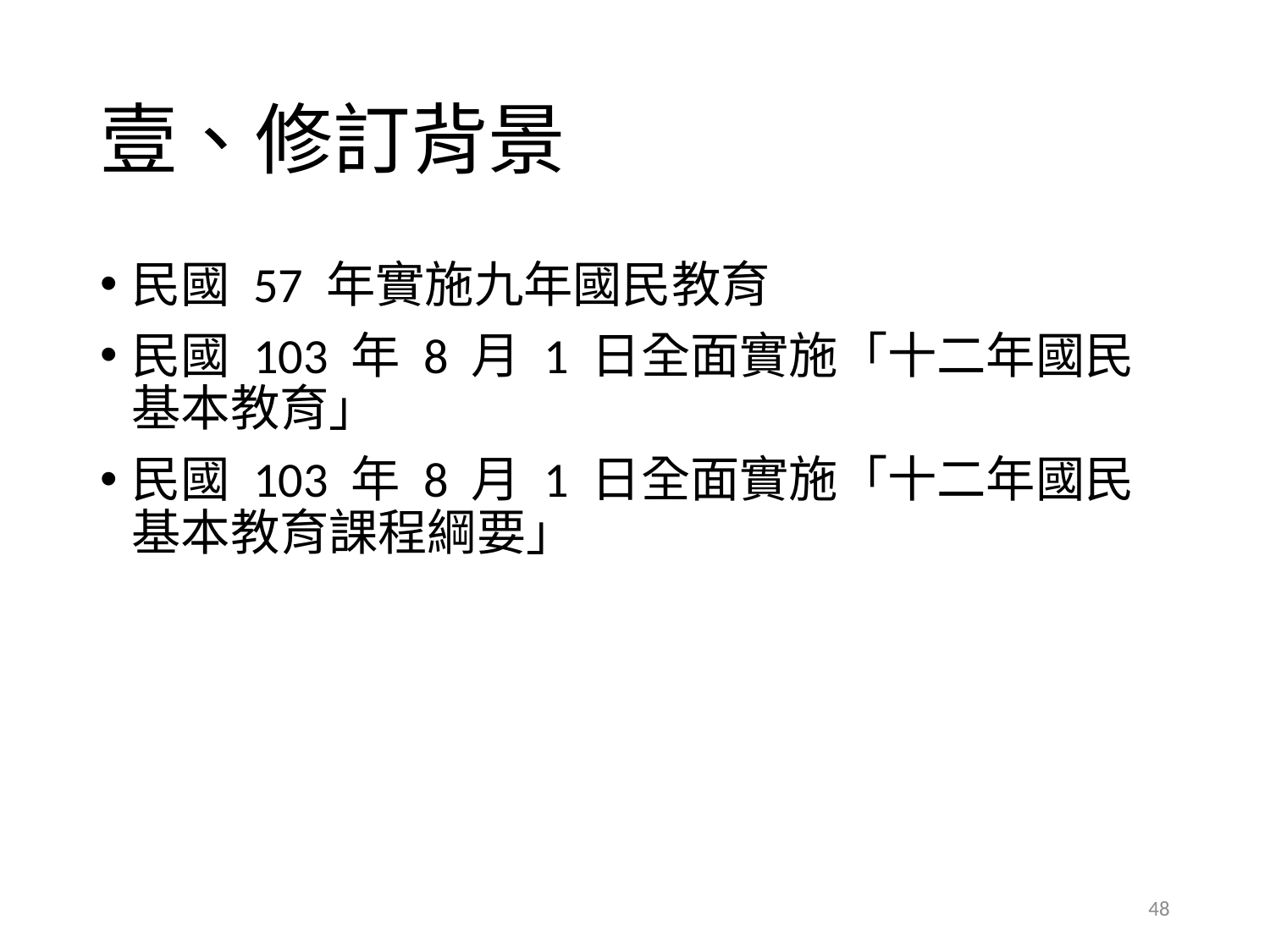

# 壹、修訂背景
民國 57 年實施九年國民教育
民國 103 年 8 月 1 日全面實施「十二年國民基本教育」
民國 103 年 8 月 1 日全面實施「十二年國民基本教育課程綱要」

48